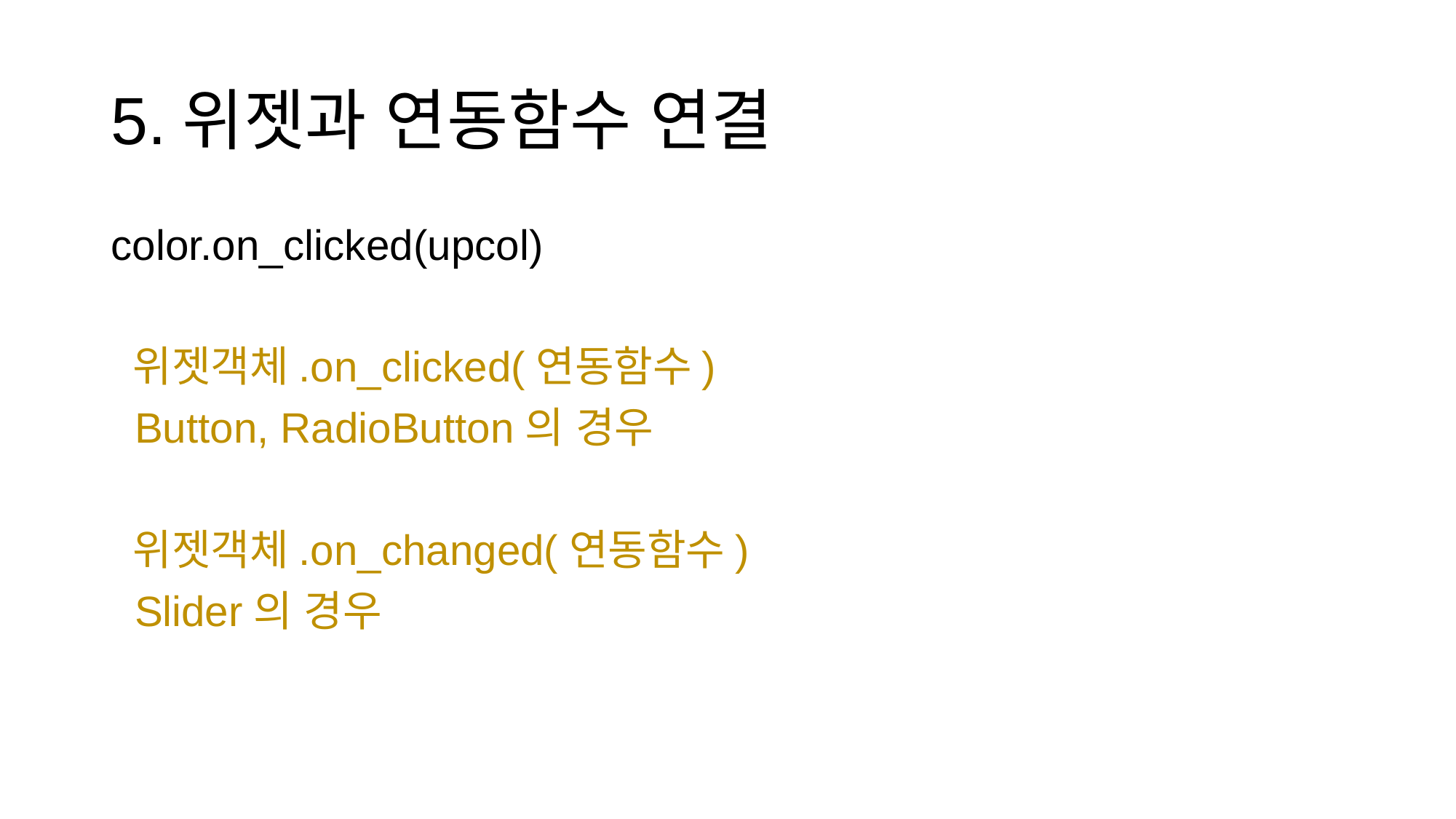

# 5.위젯과 연동함수 연결
color.on_clicked(upcol)

 위젯객체.on_clicked(연동함수)
  Button, RadioButton의 경우

 위젯객체.on_changed(연동함수)
  Slider의 경우